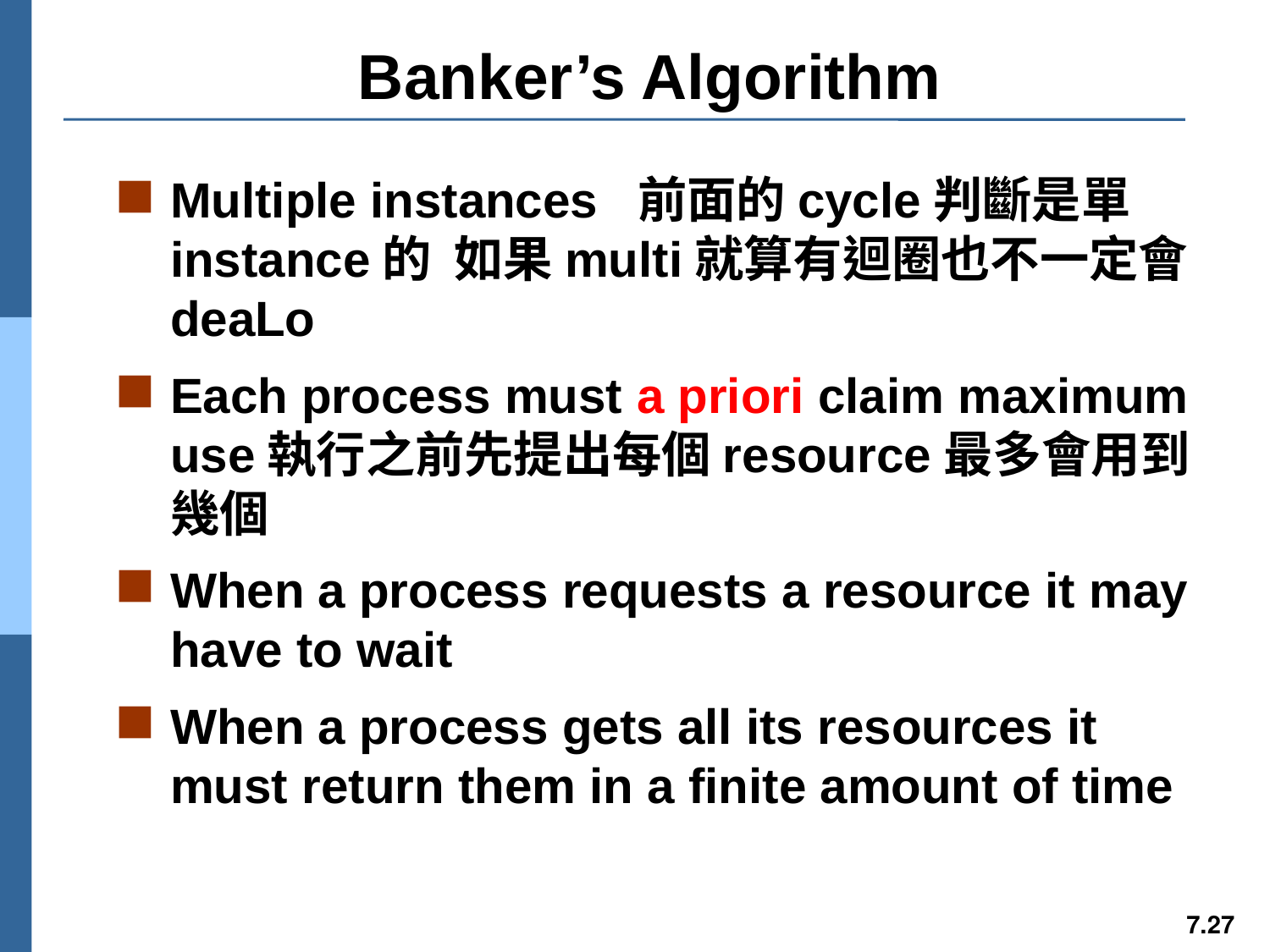

# Banker’s Algorithm
Multiple instances  前面的cycle判斷是單instance的  如果multi就算有迴圈也不一定會deaLo
Each process must a priori claim maximum use執行之前先提出每個resource最多會用到幾個
When a process requests a resource it may have to wait
When a process gets all its resources it must return them in a finite amount of time